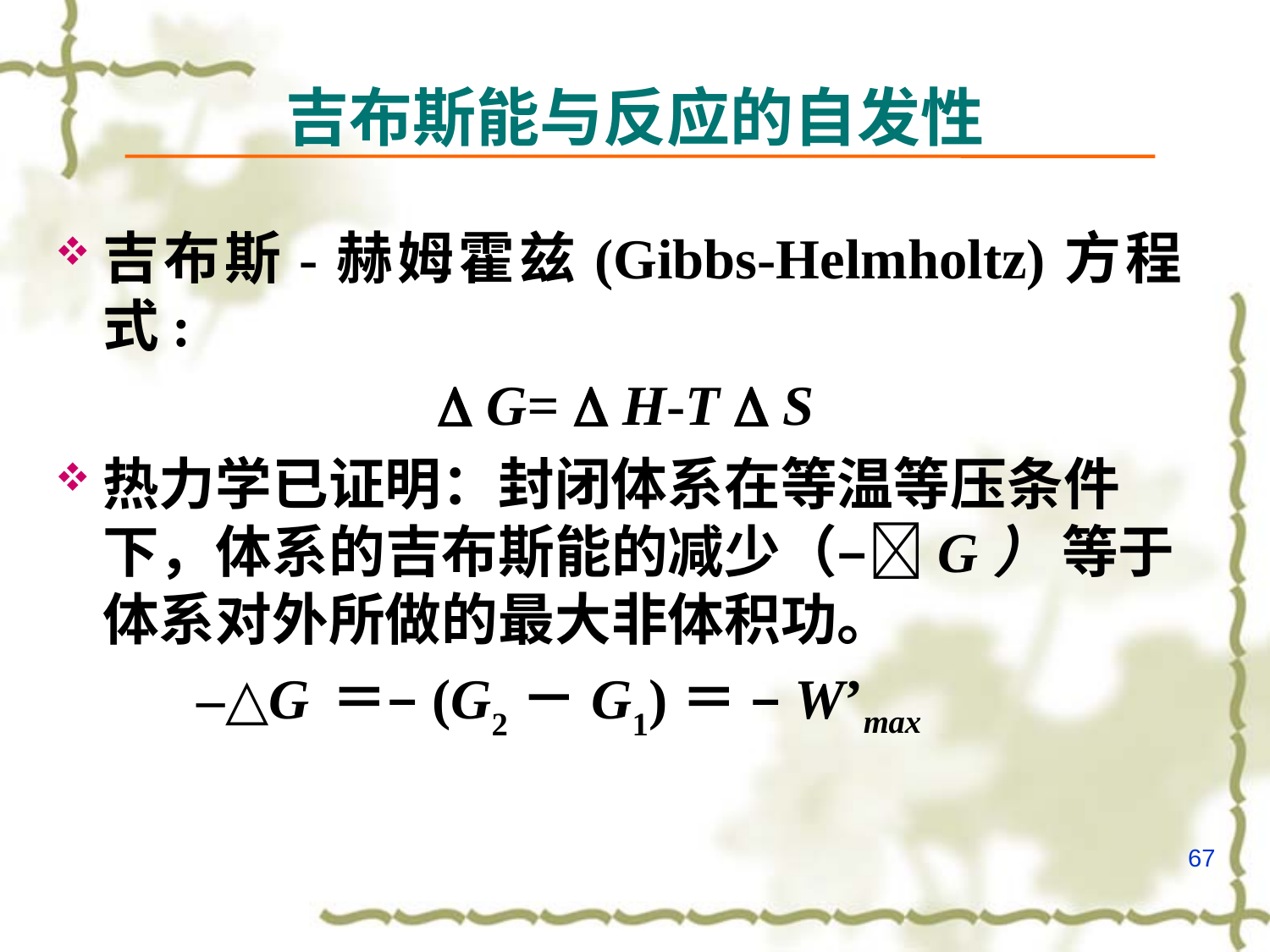

# 吉布斯能与反应的自发性

吉布斯-赫姆霍兹(Gibbs-Helmholtz)方程式:
 Δ G= Δ H-T Δ S
热力学已证明：封闭体系在等温等压条件下，体系的吉布斯能的减少（–ΔG） 等于体系对外所做的最大非体积功。
          –△G ＝–(G2－G1)＝ –W’max
67